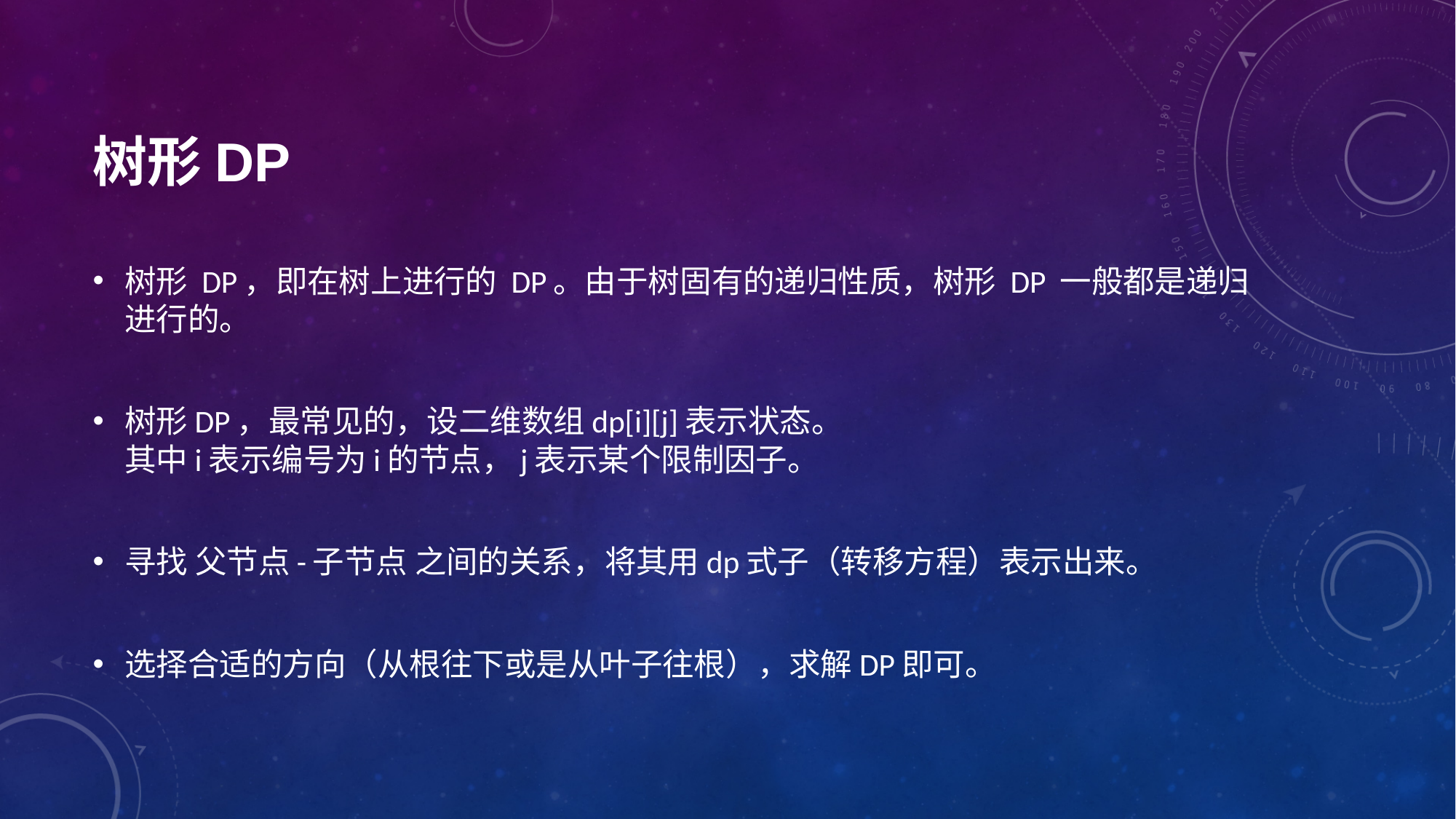

# 树形DP
树形 DP，即在树上进行的 DP。由于树固有的递归性质，树形 DP 一般都是递归进行的。

树形DP，最常见的，设二维数组dp[i][j]表示状态。
其中i表示编号为i的节点，j表示某个限制因子。

寻找 父节点-子节点 之间的关系，将其用dp式子（转移方程）表示出来。

选择合适的方向（从根往下或是从叶子往根），求解DP即可。